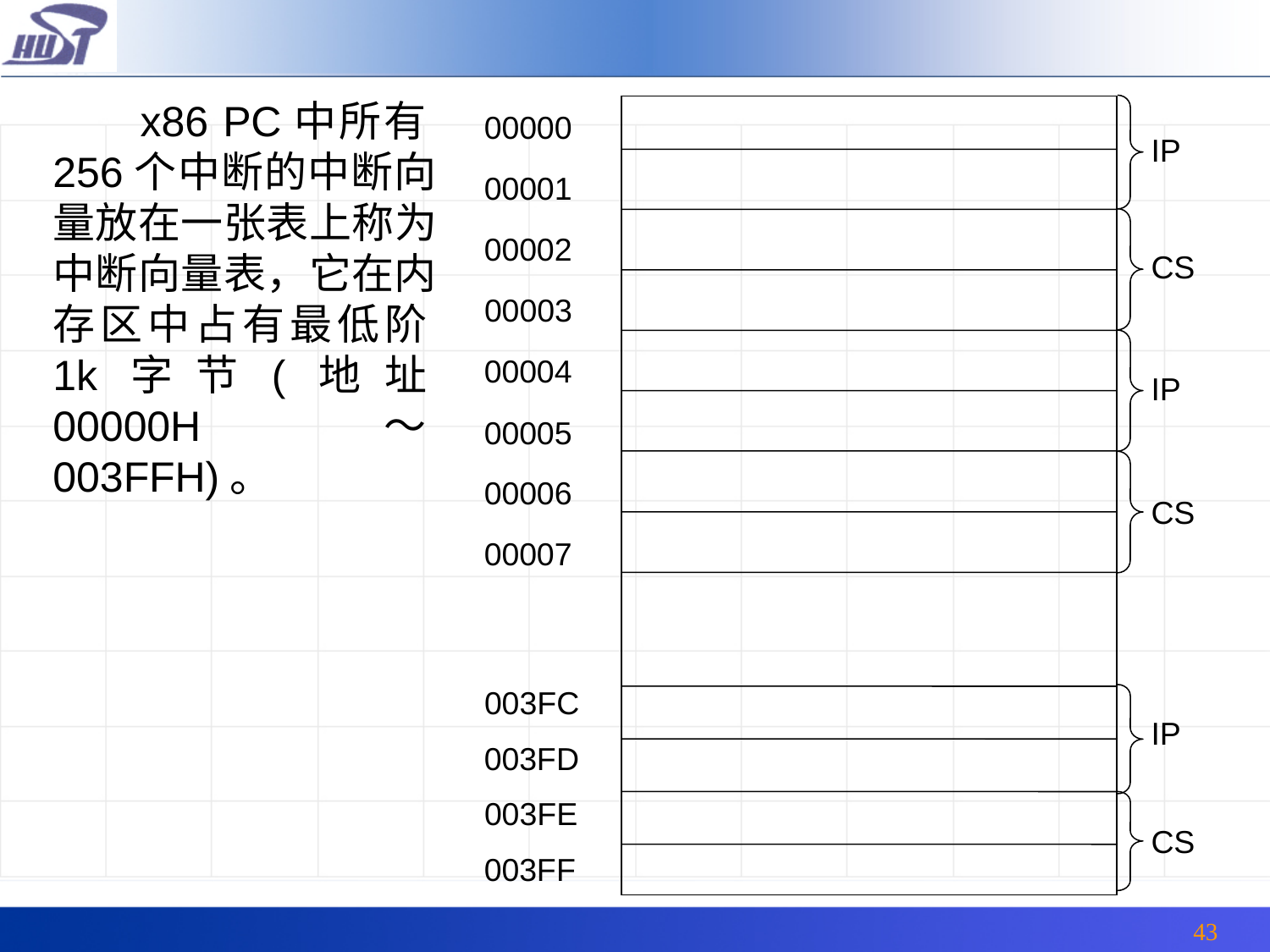

x86 PC中所有256个中断的中断向量放在一张表上称为中断向量表，它在内存区中占有最低阶1k字节(地址00000H～003FFH)。

00000
IP

00001

00002
CS

00003

00004
IP

00005

00006
CS

00007

003FC

IP
003FD

003FE

CS
003FF

43